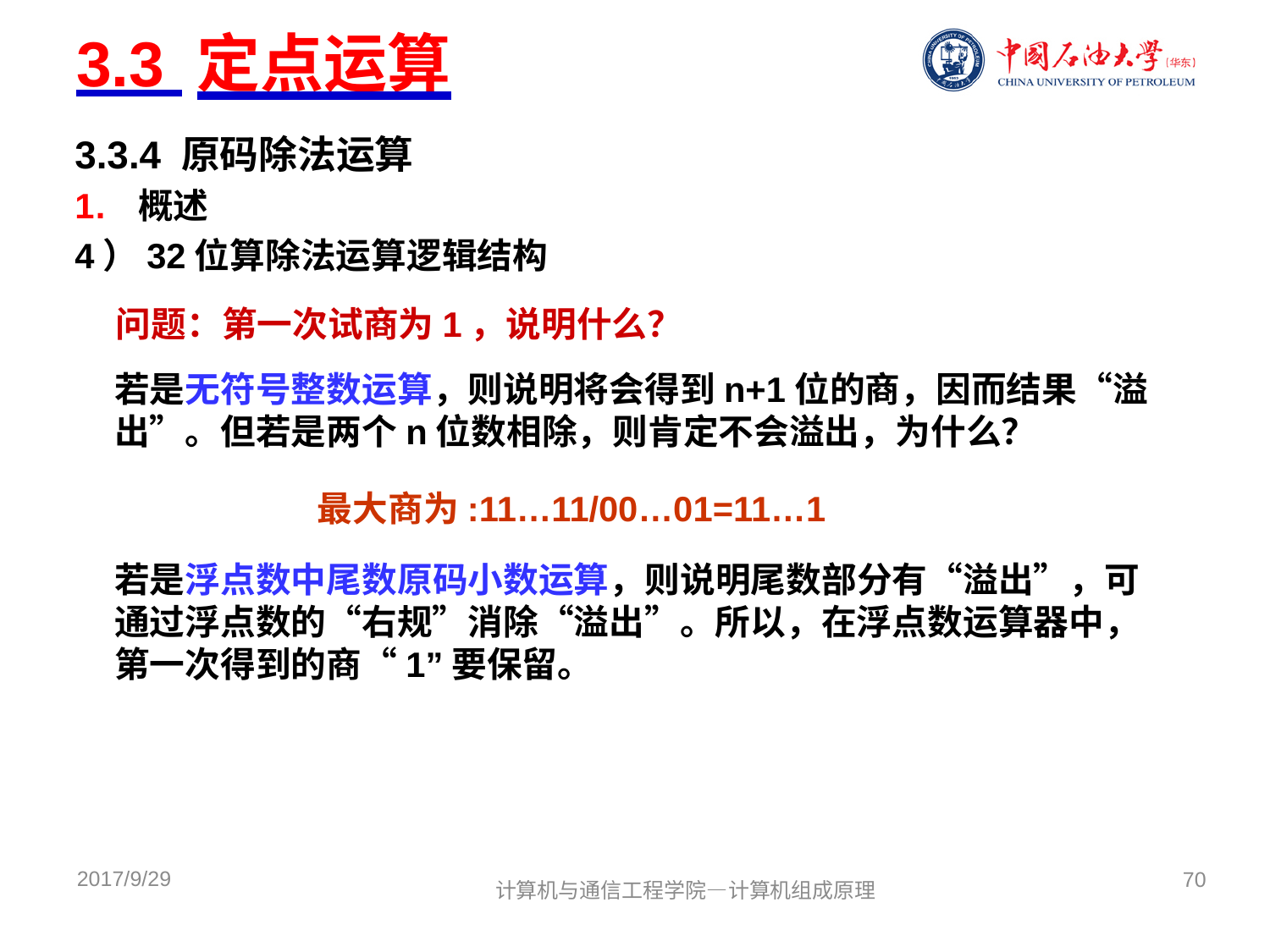

# 3.3 定点运算
3.3.4 原码除法运算
概述
4）32位算除法运算逻辑结构
问题：第一次试商为1，说明什么？
若是无符号整数运算，则说明将会得到n+1位的商，因而结果“溢出”。但若是两个n位数相除，则肯定不会溢出，为什么？

若是浮点数中尾数原码小数运算，则说明尾数部分有“溢出”，可通过浮点数的“右规”消除“溢出”。所以，在浮点数运算器中，第一次得到的商“1”要保留。
最大商为:11…11/00…01=11…1
2017/9/29
70
计算机与通信工程学院—计算机组成原理